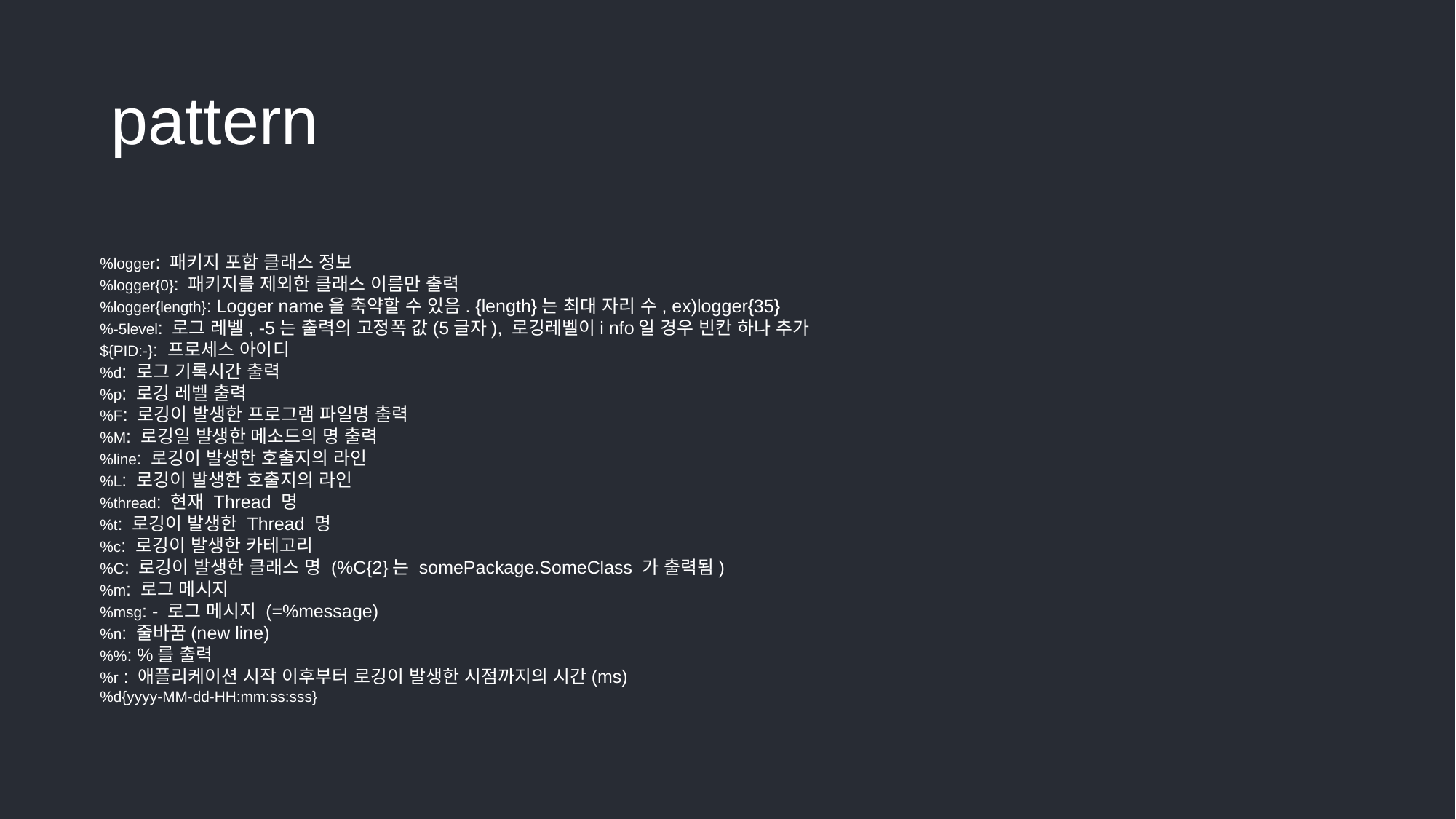

# pattern
%logger: 패키지 포함 클래스 정보
%logger{0}: 패키지를 제외한 클래스 이름만 출력
%logger{length}: Logger name을 축약할 수 있음. {length}는 최대 자리 수, ex)logger{35}
%-5level: 로그 레벨, -5는 출력의 고정폭 값(5글자), 로깅레벨이i nfo일 경우 빈칸 하나 추가
${PID:-}: 프로세스 아이디
%d: 로그 기록시간 출력
%p: 로깅 레벨 출력
%F: 로깅이 발생한 프로그램 파일명 출력
%M: 로깅일 발생한 메소드의 명 출력
%line: 로깅이 발생한 호출지의 라인
%L: 로깅이 발생한 호출지의 라인
%thread: 현재 Thread 명
%t: 로깅이 발생한 Thread 명
%c: 로깅이 발생한 카테고리
%C: 로깅이 발생한 클래스 명 (%C{2}는 somePackage.SomeClass 가 출력됨)
%m: 로그 메시지
%msg: - 로그 메시지 (=%message)
%n: 줄바꿈(new line)
%%: %를 출력
%r : 애플리케이션 시작 이후부터 로깅이 발생한 시점까지의 시간(ms)
%d{yyyy-MM-dd-HH:mm:ss:sss}